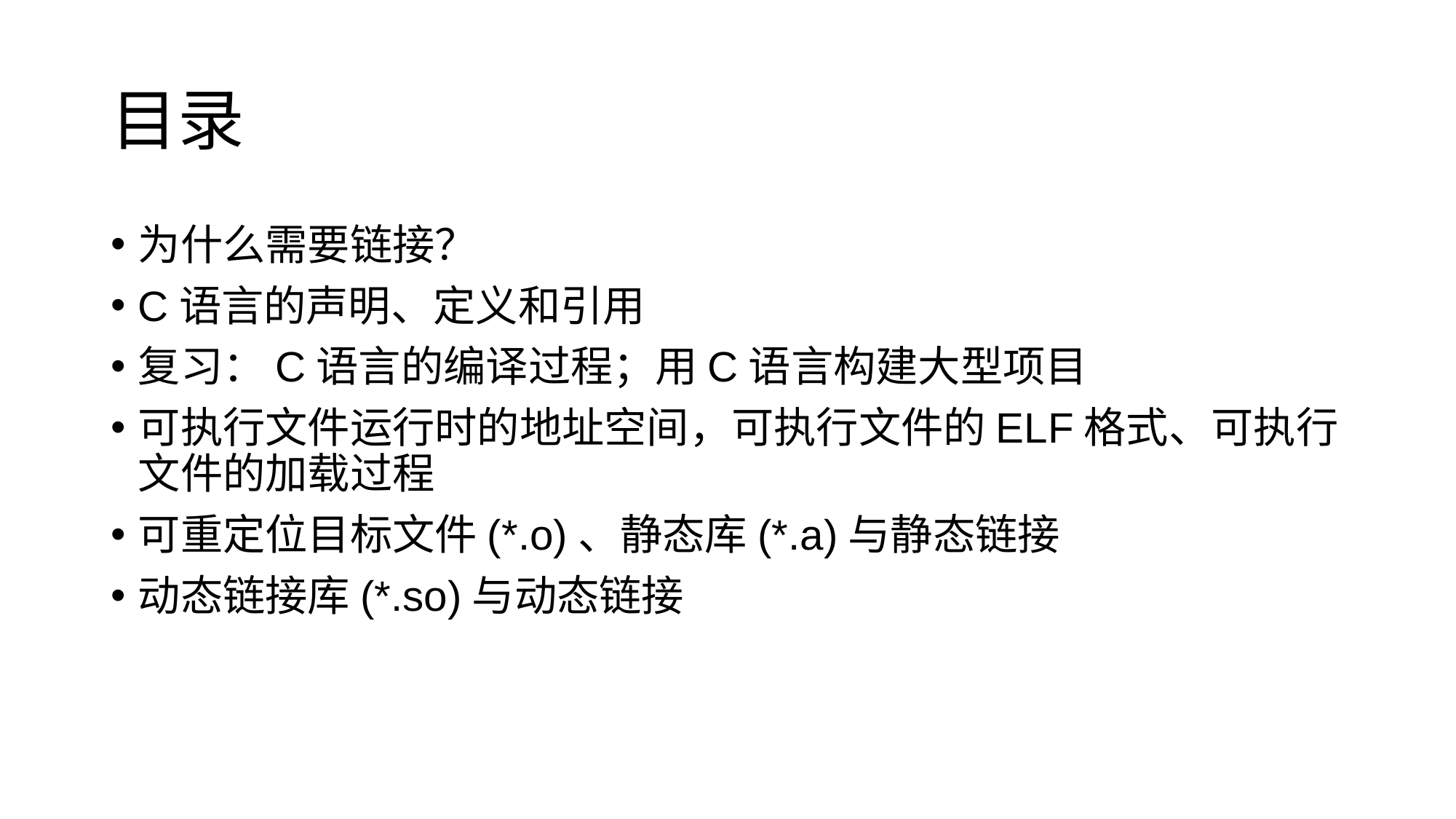

# 目录
为什么需要链接？
C语言的声明、定义和引用
复习：C语言的编译过程；用C语言构建大型项目
可执行文件运行时的地址空间，可执行文件的ELF格式、可执行文件的加载过程
可重定位目标文件(*.o)、静态库(*.a)与静态链接
动态链接库(*.so)与动态链接